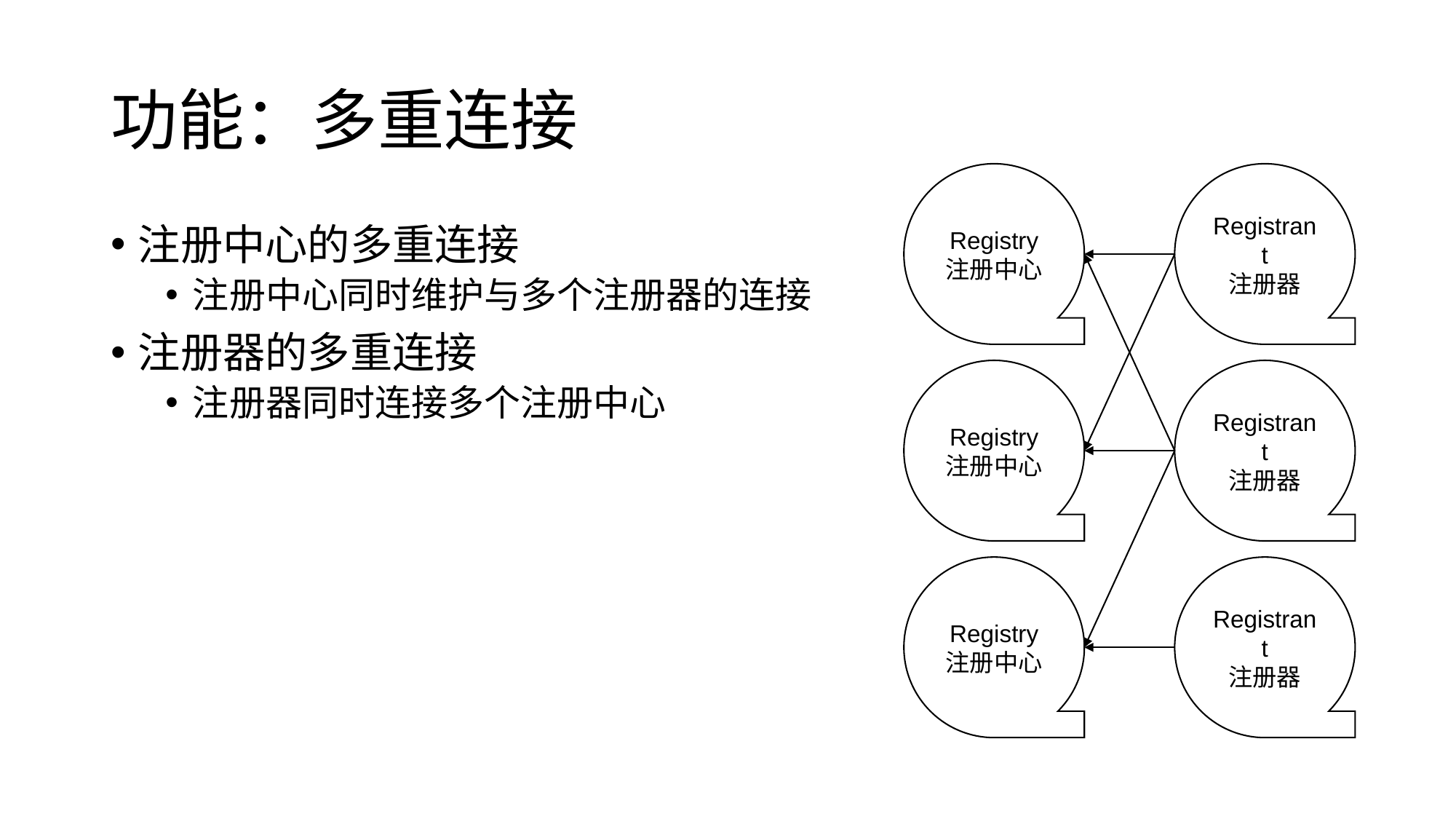

# 功能：多重连接
Registry
注册中心
Registrant
注册器
注册中心的多重连接
注册中心同时维护与多个注册器的连接
注册器的多重连接
注册器同时连接多个注册中心
Registry
注册中心
Registrant
注册器
Registry
注册中心
Registrant
注册器